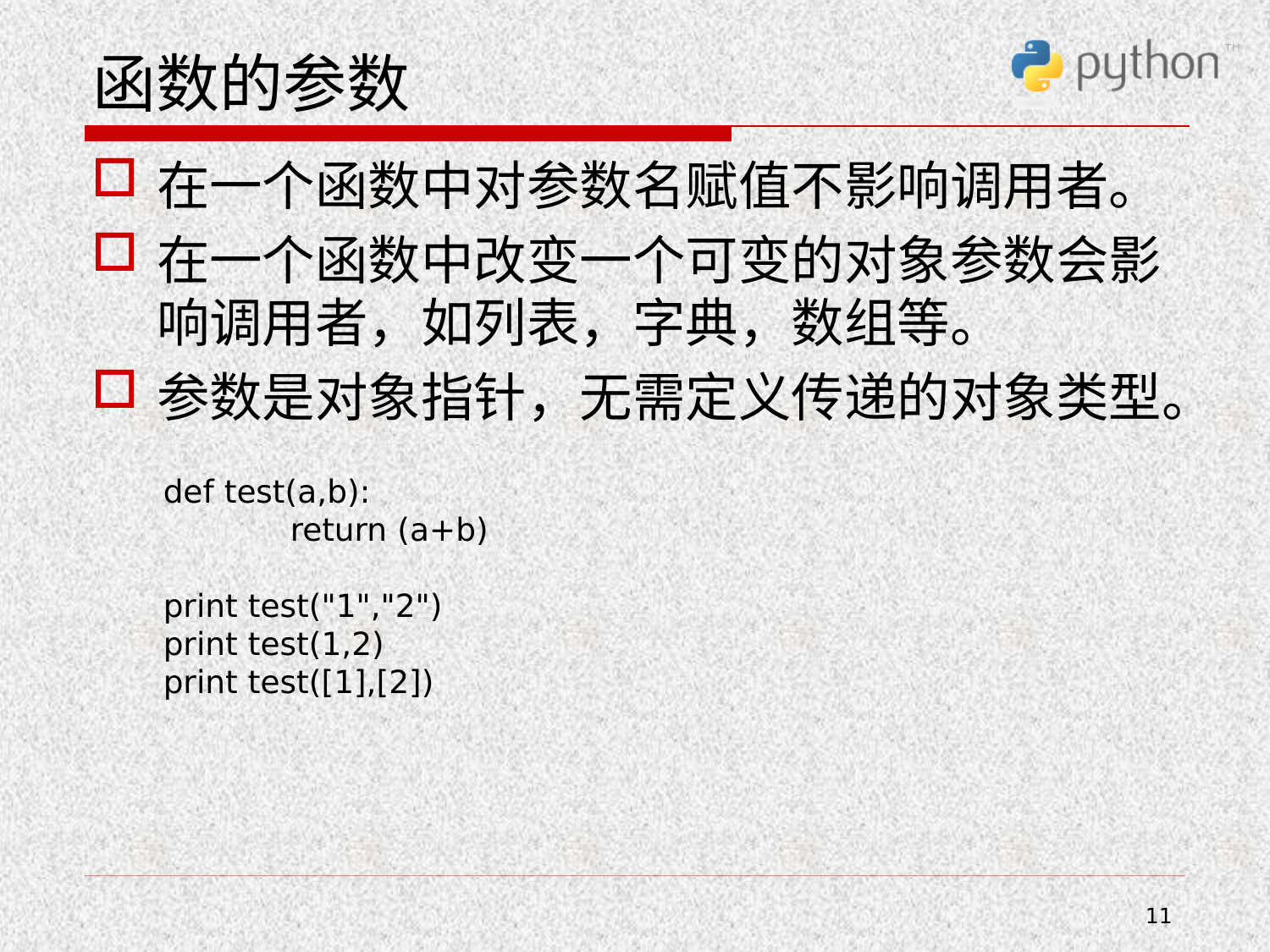

# 函数的参数
在一个函数中对参数名赋值不影响调用者。
在一个函数中改变一个可变的对象参数会影响调用者，如列表，字典，数组等。
参数是对象指针，无需定义传递的对象类型。

def test(a,b):
	return (a+b)

print test("1","2")
print test(1,2)
print test([1],[2])
11